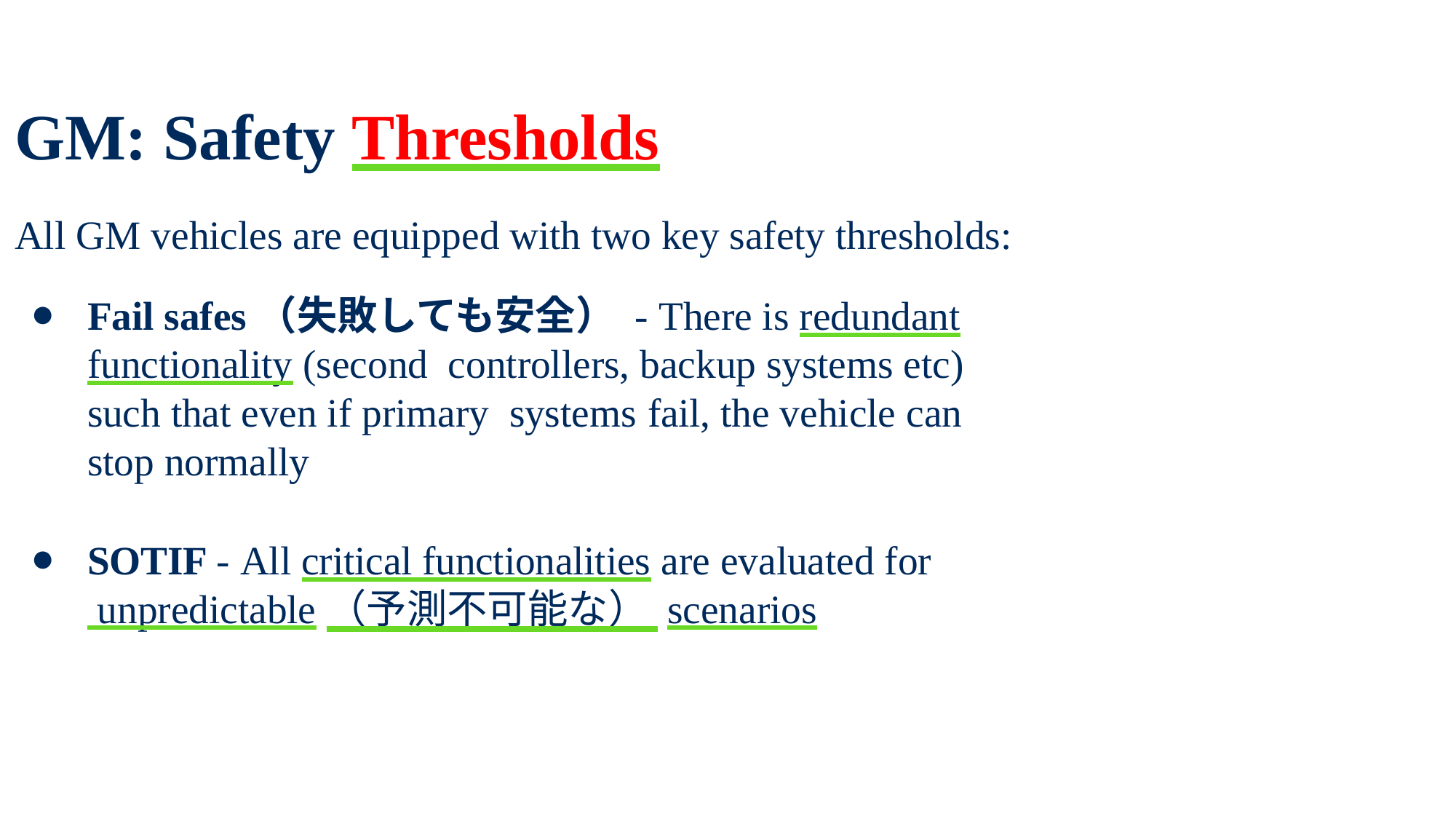

# GM: Safety Thresholds
All GM vehicles are equipped with two key safety thresholds:
Fail safes（失敗しても安全） - There is redundant functionality (second  controllers, backup systems etc) such that even if primary  systems fail, the vehicle can stop normally

SOTIF - All critical functionalities are evaluated for  unpredictable（予測不可能な） scenarios